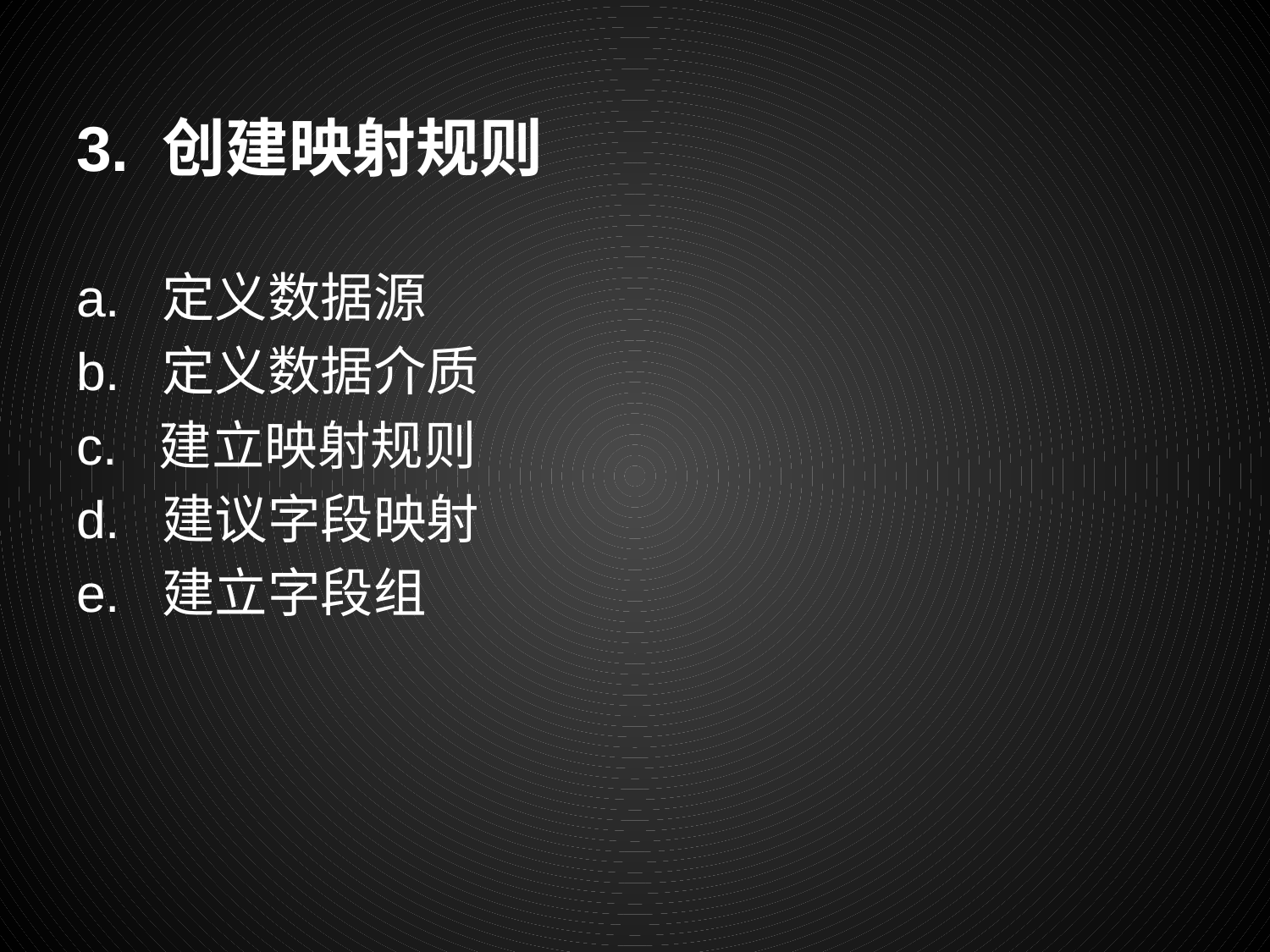

# 3. 创建映射规则
a.  定义数据源
b.  定义数据介质
c.  建立映射规则
d.  建议字段映射
e.  建立字段组